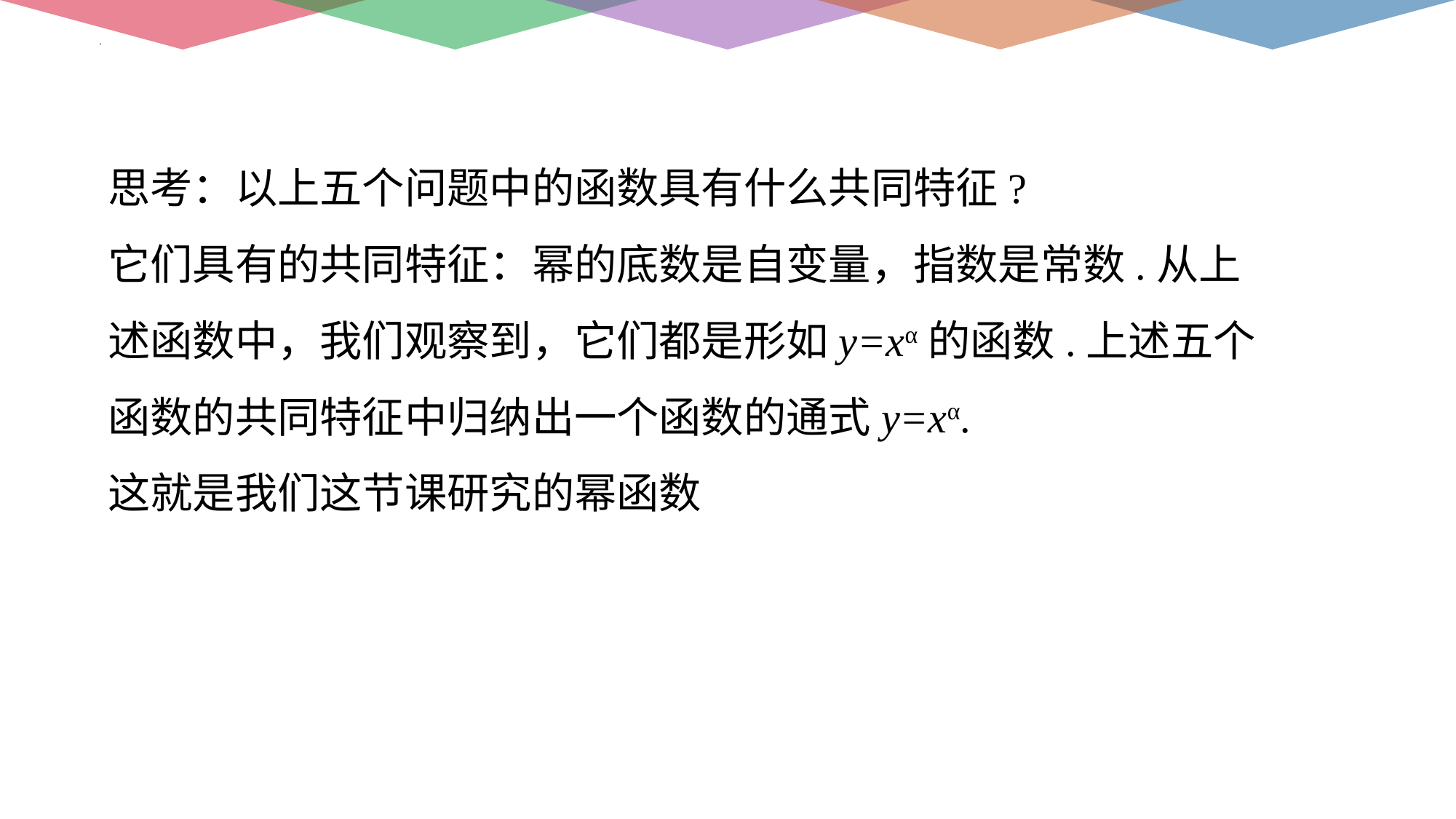

思考：以上五个问题中的函数具有什么共同特征?
它们具有的共同特征：幂的底数是自变量，指数是常数.从上述函数中，我们观察到，它们都是形如y=xα的函数.上述五个函数的共同特征中归纳出一个函数的通式y=xα.
这就是我们这节课研究的幂函数